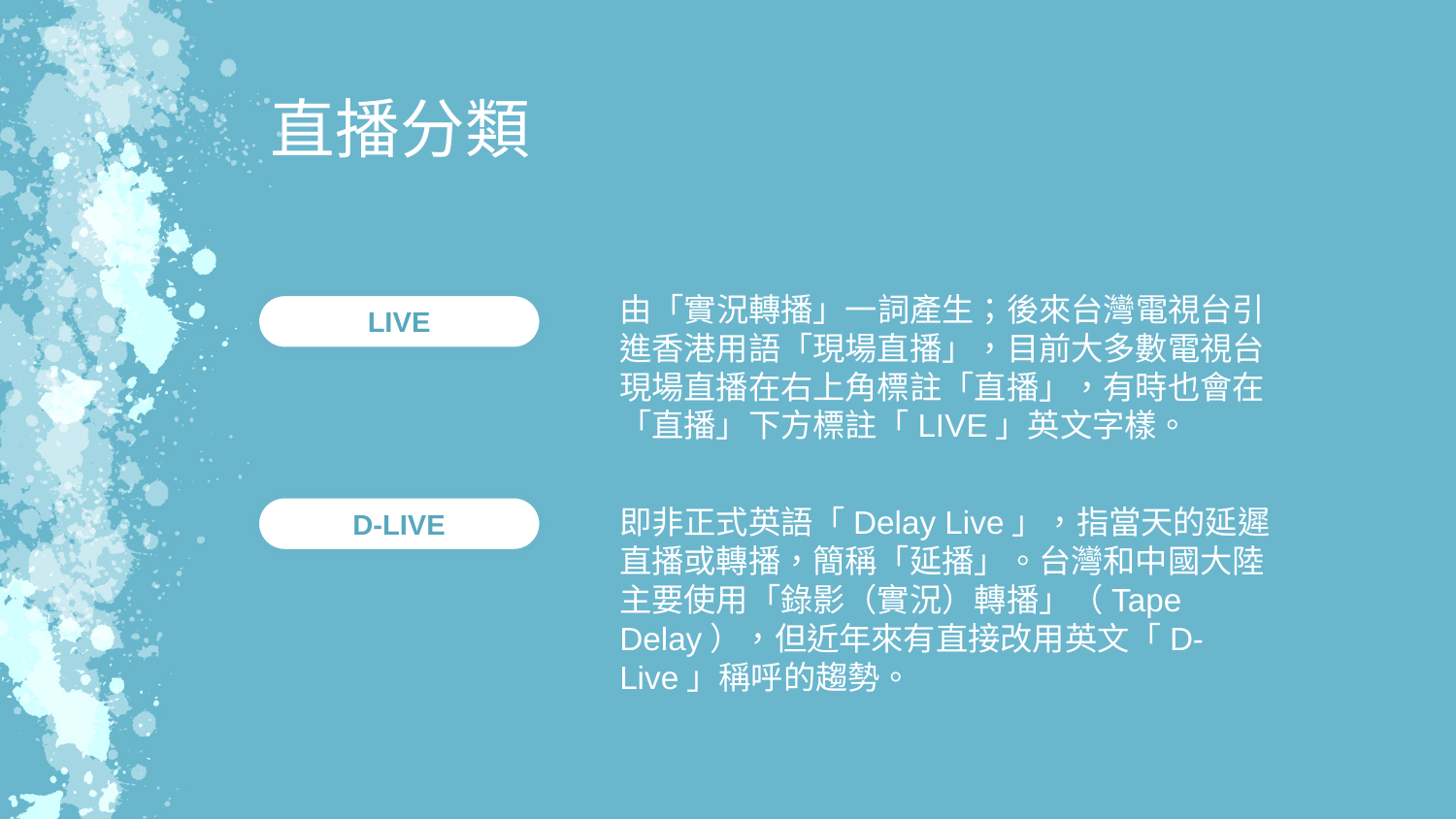

直播分類
由「實況轉播」一詞產生；後來台灣電視台引進香港用語「現場直播」，目前大多數電視台現場直播在右上角標註「直播」，有時也會在「直播」下方標註「LIVE」英文字樣。

LIVE

D-LIVE
即非正式英語「Delay Live」，指當天的延遲直播或轉播，簡稱「延播」。台灣和中國大陸主要使用「錄影（實況）轉播」（Tape Delay），但近年來有直接改用英文「D-Live」稱呼的趨勢。